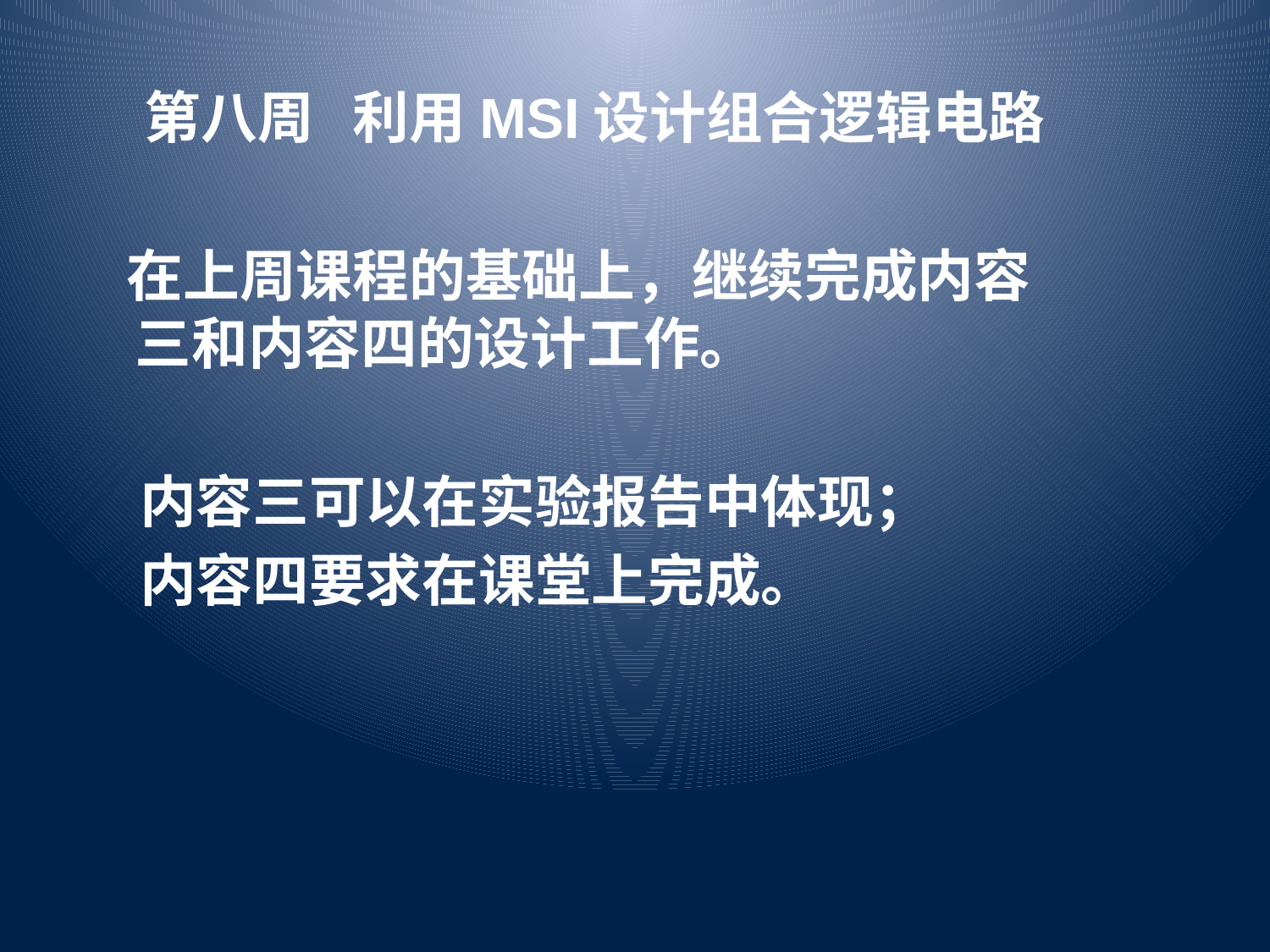

第八周   利用MSI设计组合逻辑电路

  在上周课程的基础上，继续完成内容  三和内容四的设计工作。

   内容三可以在实验报告中体现；
   内容四要求在课堂上完成。